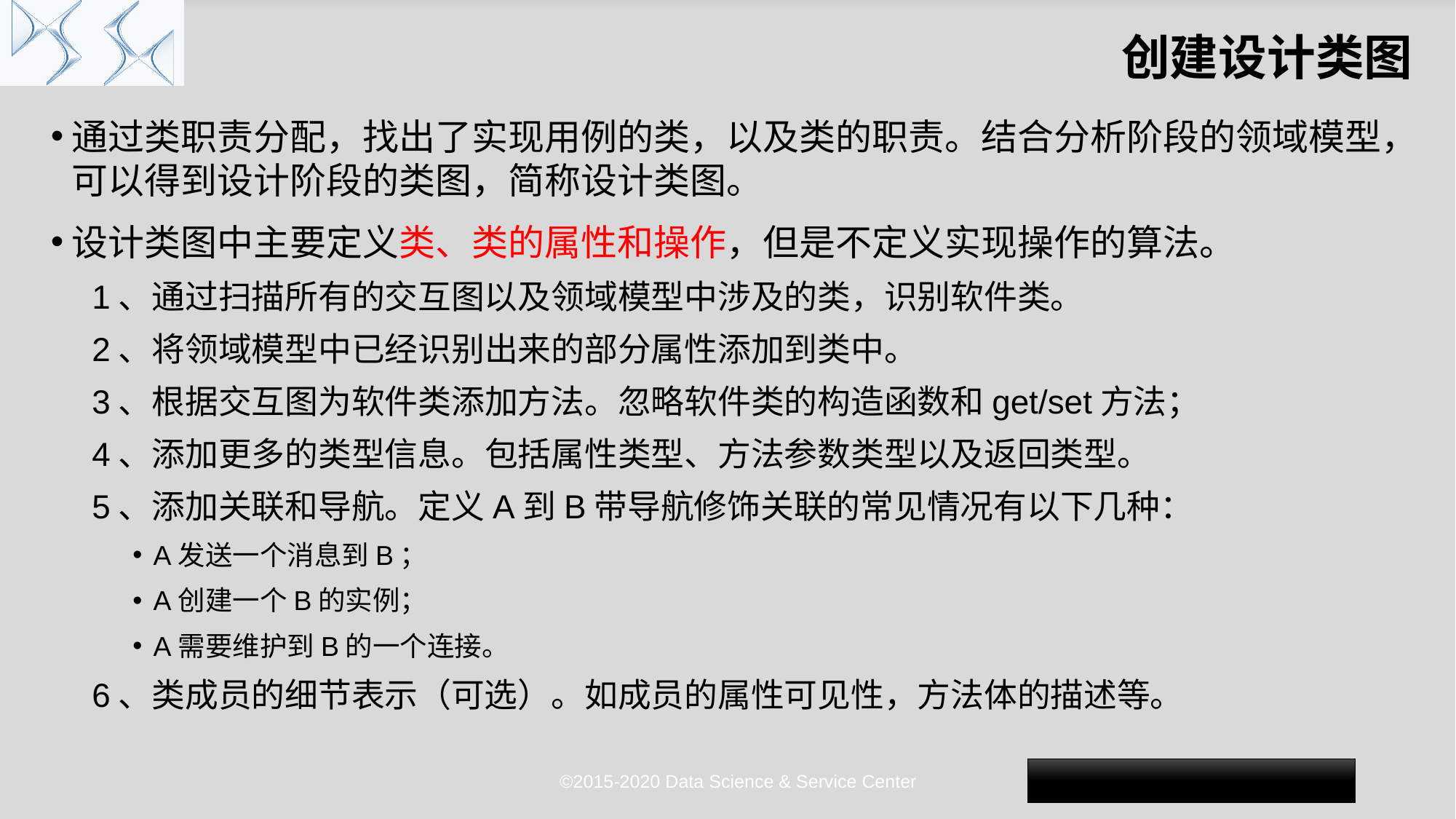

# 创建设计类图
通过类职责分配，找出了实现用例的类，以及类的职责。结合分析阶段的领域模型，可以得到设计阶段的类图，简称设计类图。
设计类图中主要定义类、类的属性和操作，但是不定义实现操作的算法。
1、通过扫描所有的交互图以及领域模型中涉及的类，识别软件类。
2、将领域模型中已经识别出来的部分属性添加到类中。
3、根据交互图为软件类添加方法。忽略软件类的构造函数和get/set方法；
4、添加更多的类型信息。包括属性类型、方法参数类型以及返回类型。
5、添加关联和导航。定义A到B带导航修饰关联的常见情况有以下几种：
A发送一个消息到B；
A创建一个B的实例；
A需要维护到B的一个连接。
6、类成员的细节表示（可选）。如成员的属性可见性，方法体的描述等。

©2015-2020 Data Science & Service Center
39